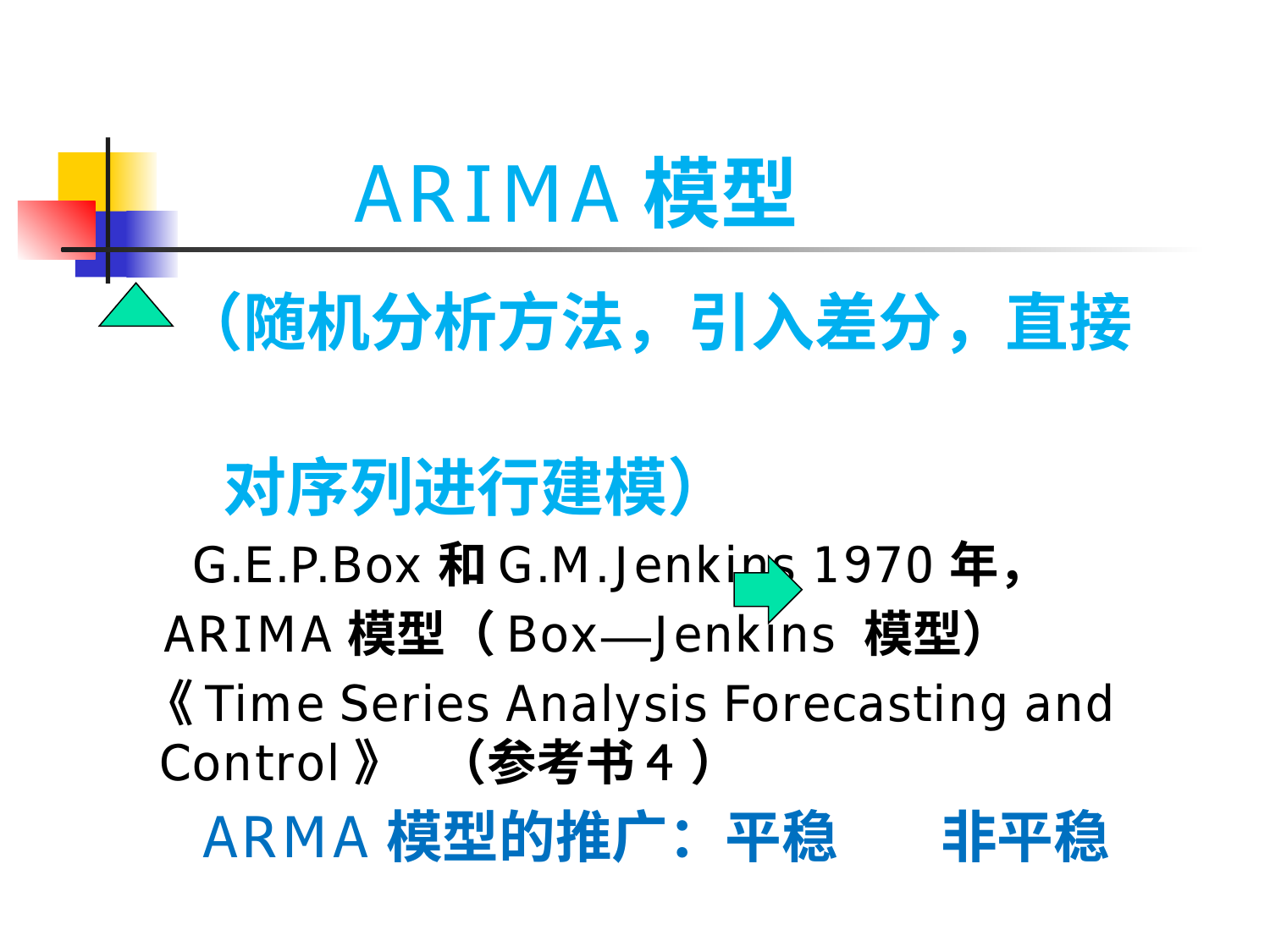

# ARIMA模型
   （随机分析方法，引入差分，直接
      对序列进行建模）
     G.E.P.Box和G.M.Jenkins 1970年，
   ARIMA模型（Box—Jenkins 模型）
 《Time Series Analysis Forecasting and Control》   （参考书4）
     ARMA模型的推广：平稳        非平稳